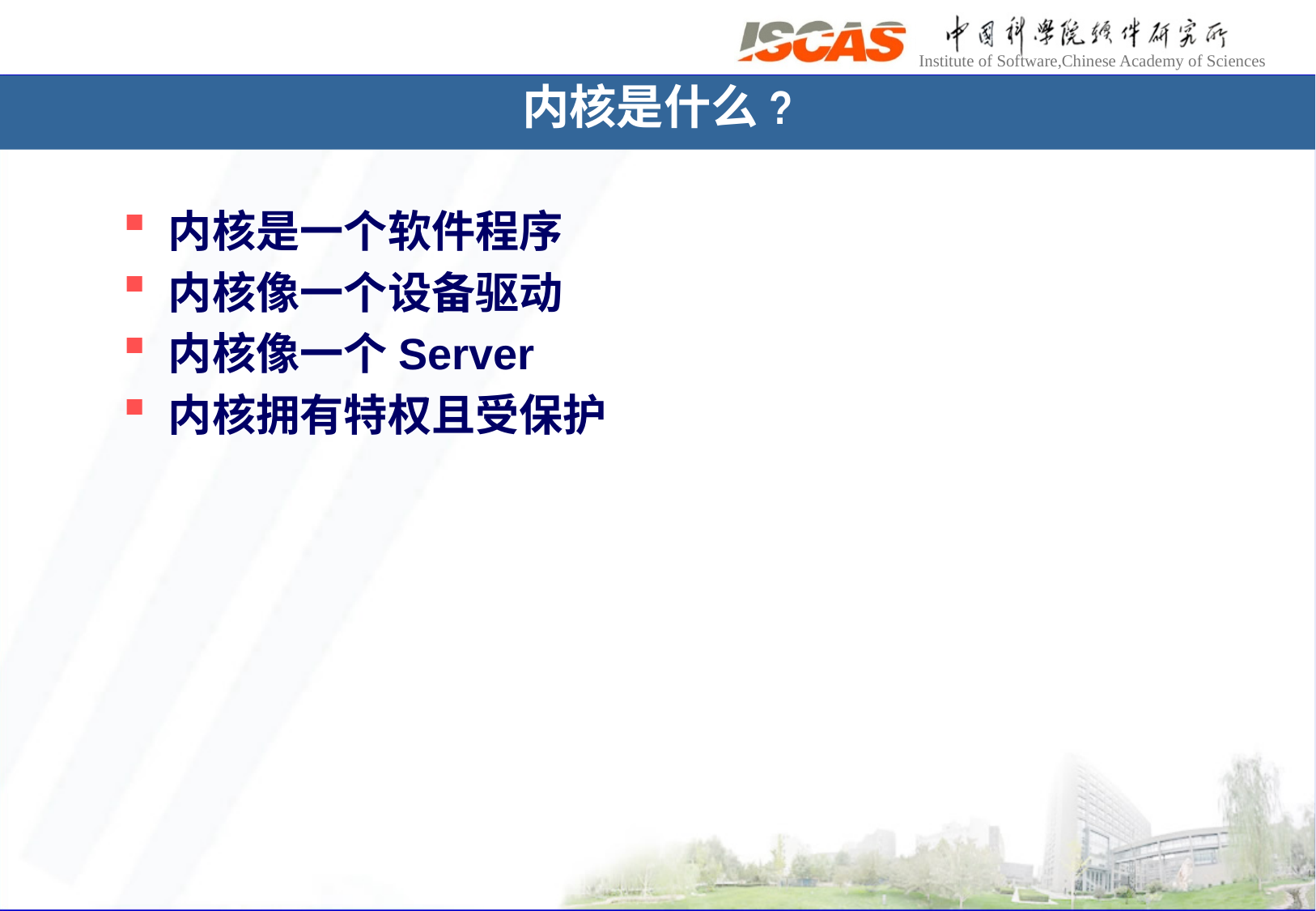

# 内核是什么?
内核是一个软件程序
内核像一个设备驱动
内核像一个Server
内核拥有特权且受保护